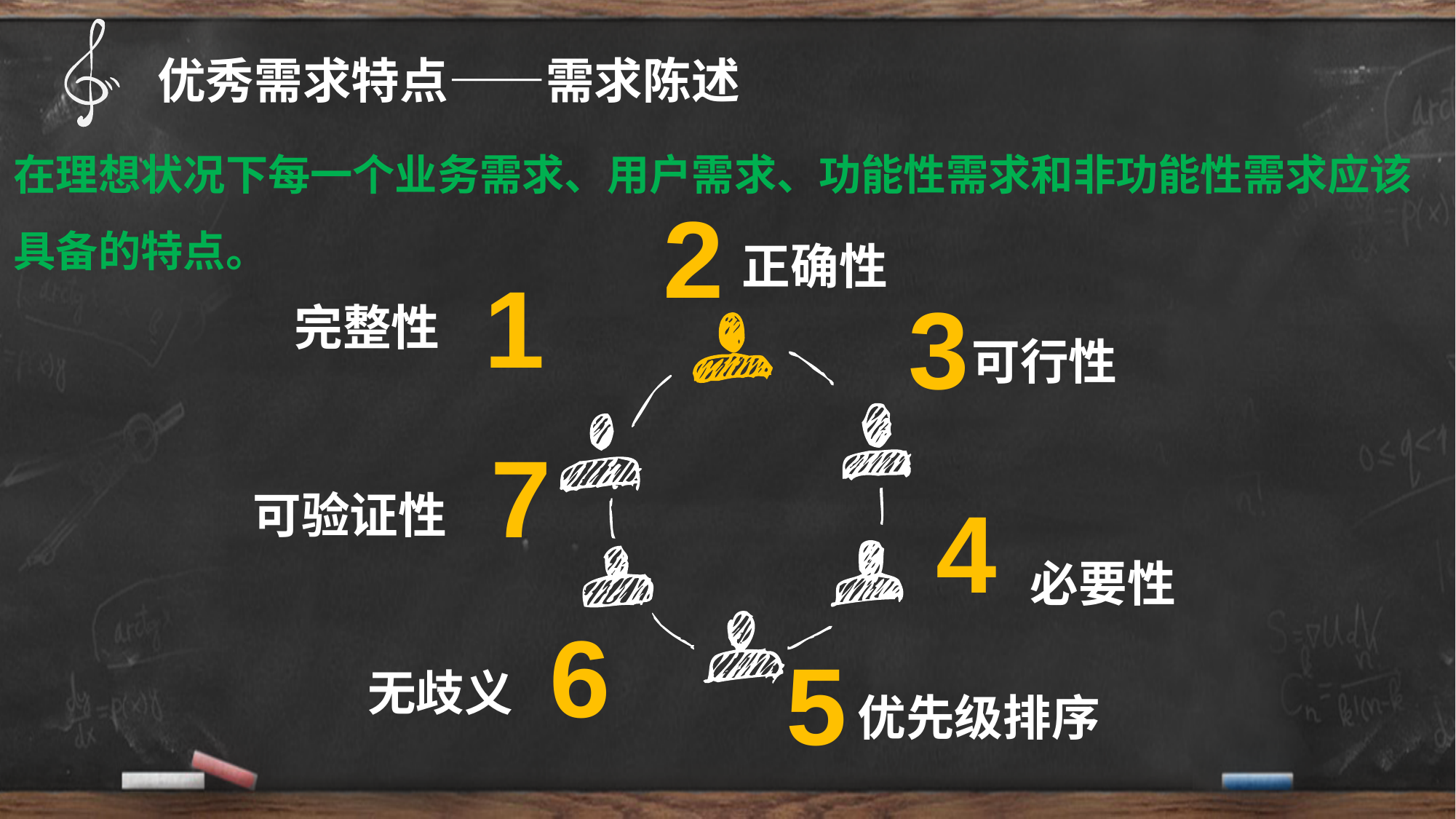

优秀需求特点——需求陈述
在理想状况下每一个业务需求、用户需求、功能性需求和非功能性需求应该具备的特点。
2
正确性
1
3
完整性

可行性
7
4
可验证性
必要性
6
5
无歧义
优先级排序